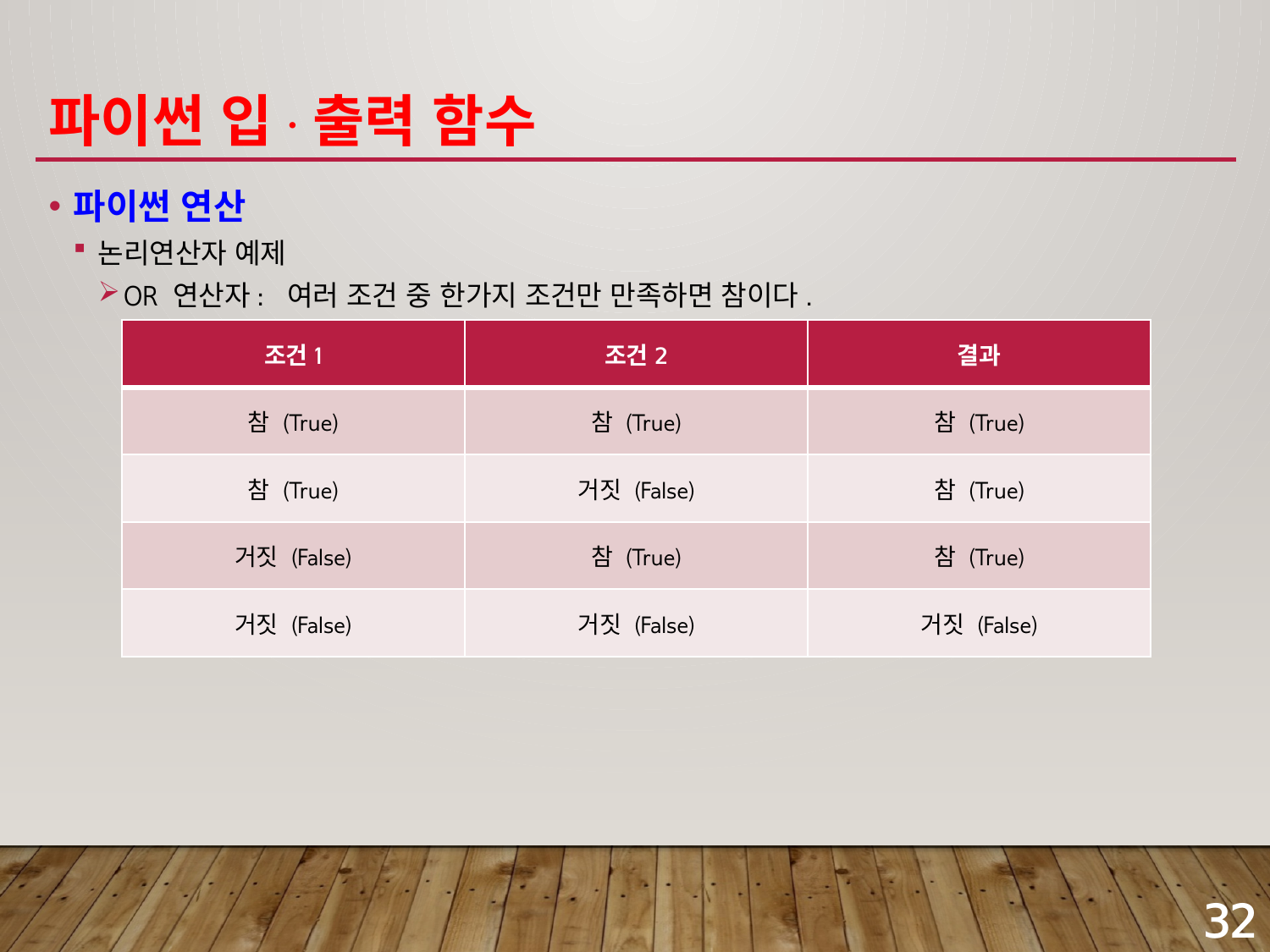

# 파이썬 입·출력 함수
파이썬 연산
논리연산자 예제
OR 연산자:  여러 조건 중 한가지 조건만 만족하면 참이다.
| 조건1 | 조건2 | 결과 |
| --- | --- | --- |
| 참 (True) | 참 (True) | 참 (True) |
| 참 (True) | 거짓 (False) | 참 (True) |
| 거짓 (False) | 참 (True) | 참 (True) |
| 거짓 (False) | 거짓 (False) | 거짓 (False) |